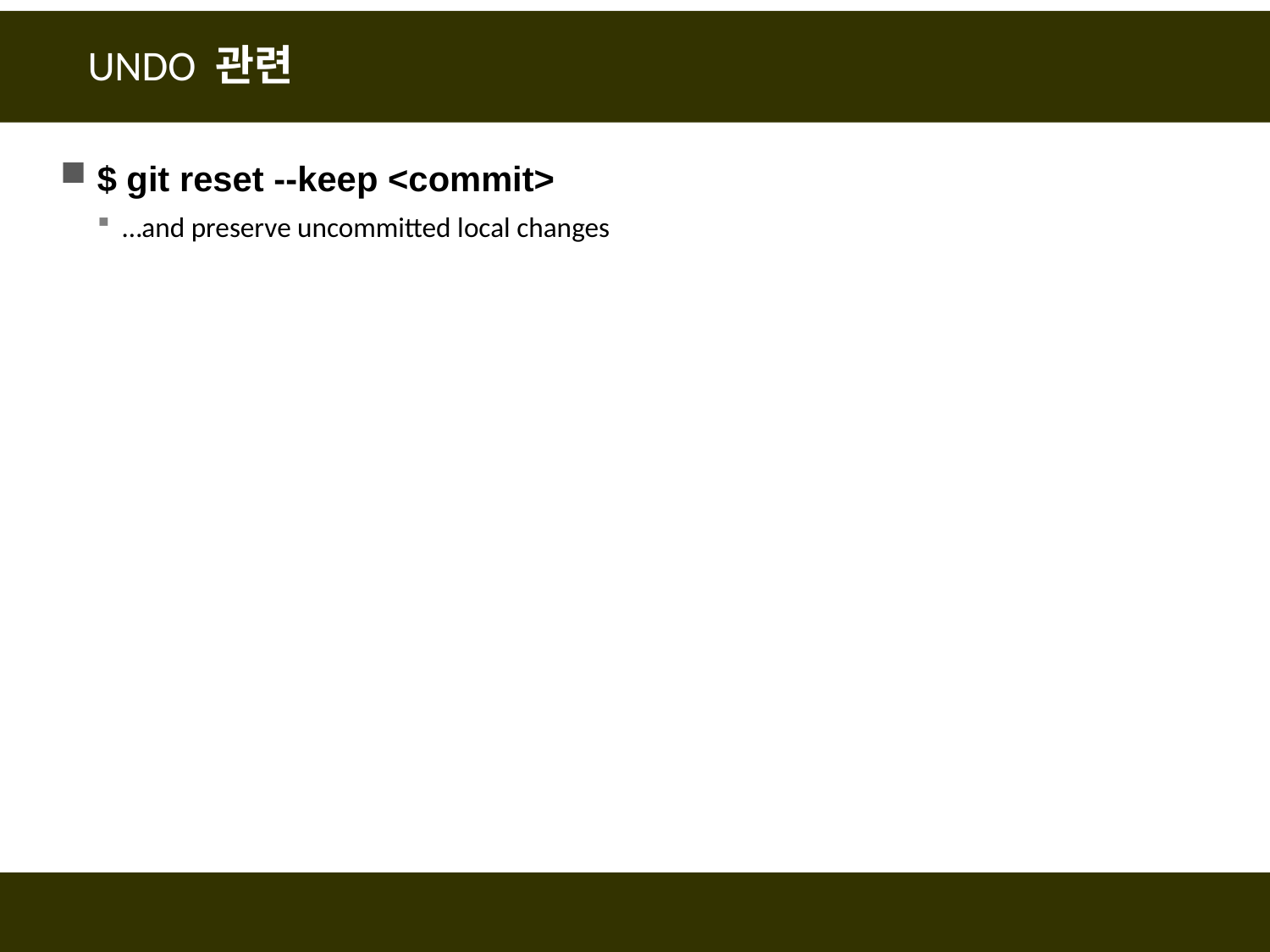

# UNDO 관련
$ git reset --keep <commit>
…and preserve uncommitted local changes